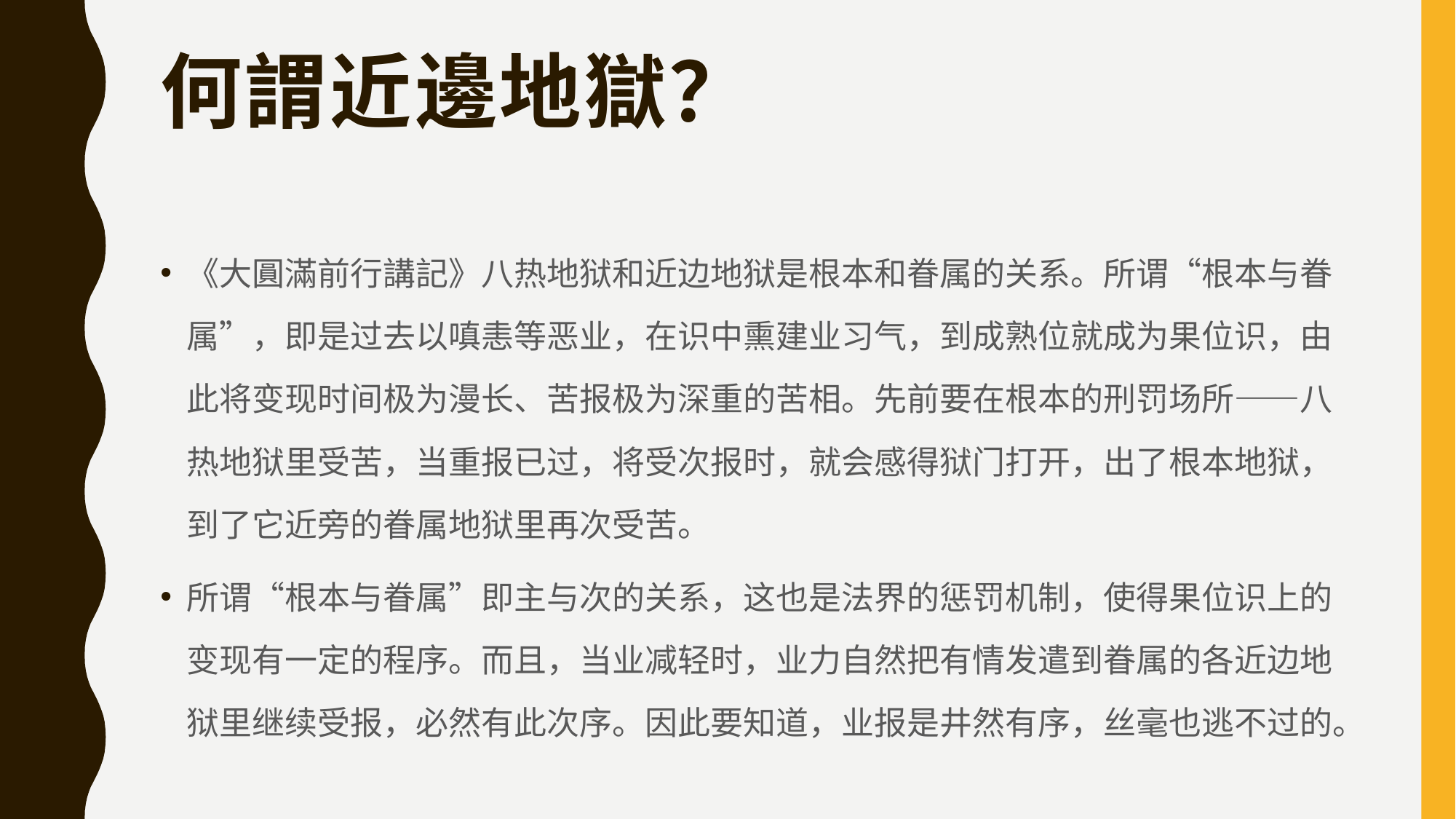

# 何謂近邊地獄？
《大圓滿前行講記》八热地狱和近边地狱是根本和眷属的关系。所谓“根本与眷属”，即是过去以嗔恚等恶业，在识中熏建业习气，到成熟位就成为果位识，由此将变现时间极为漫长、苦报极为深重的苦相。先前要在根本的刑罚场所——八热地狱里受苦，当重报已过，将受次报时，就会感得狱门打开，出了根本地狱，到了它近旁的眷属地狱里再次受苦。
所谓“根本与眷属”即主与次的关系，这也是法界的惩罚机制，使得果位识上的变现有一定的程序。而且，当业减轻时，业力自然把有情发遣到眷属的各近边地狱里继续受报，必然有此次序。因此要知道，业报是井然有序，丝毫也逃不过的。